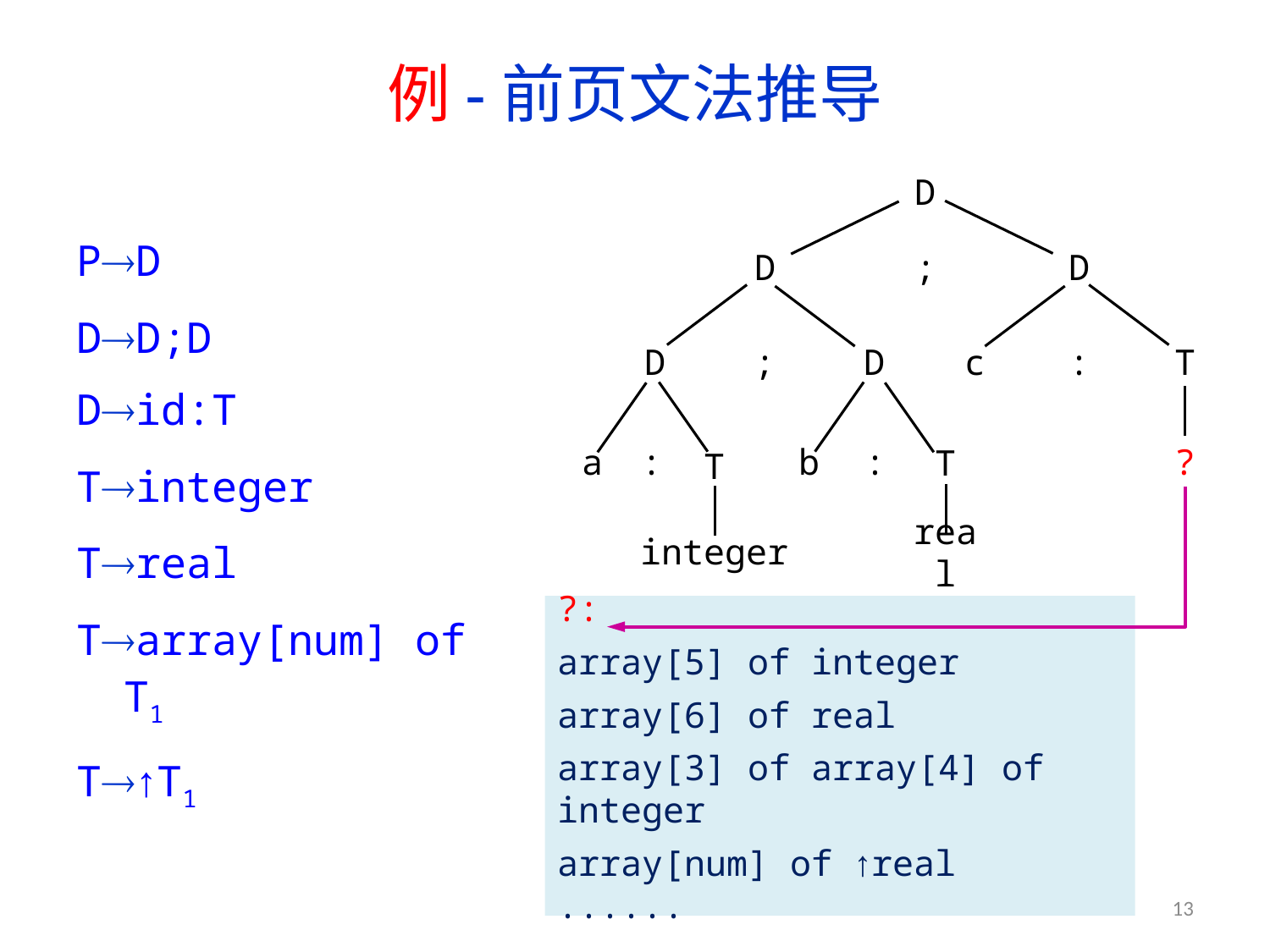

# 例-前页文法推导
D
D
;
D
D
;
D
c
:
T
a
:
b
:
?
T
T
integer
real
P→D
D→D;D
D→id:T
T→integer
T→real
T→array[num] of T1
T→↑T1

?:
array[5] of integer
array[6] of real
array[3] of array[4] of integer
array[num] of ↑real
......
13